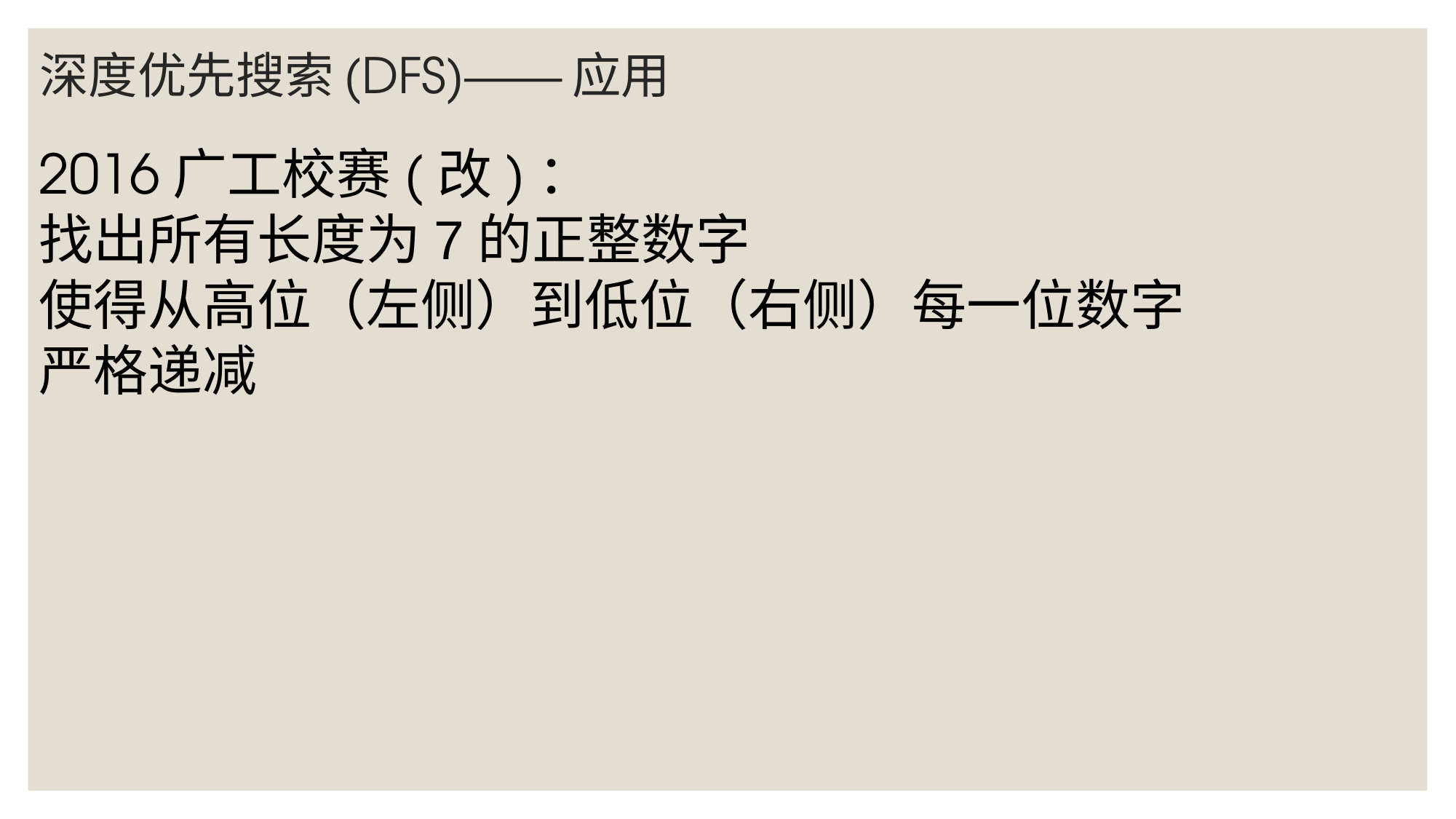

# 深度优先搜索(DFS)——应用
2016广工校赛(改)：
找出所有长度为7的正整数字
使得从高位（左侧）到低位（右侧）每一位数字严格递减